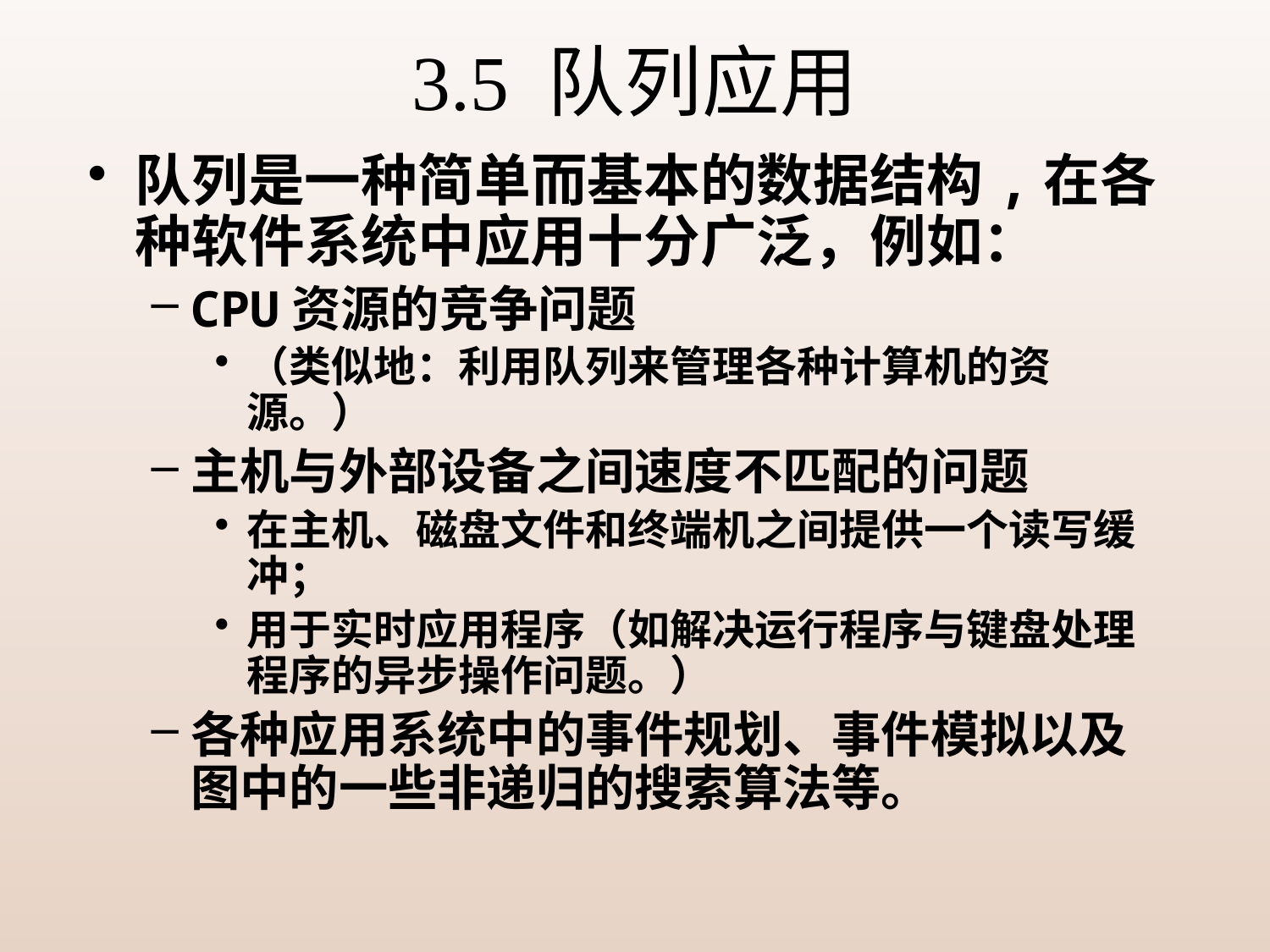

# 3.5 队列应用
队列是一种简单而基本的数据结构,在各种软件系统中应用十分广泛，例如：
CPU资源的竞争问题
（类似地：利用队列来管理各种计算机的资源。）
主机与外部设备之间速度不匹配的问题
在主机、磁盘文件和终端机之间提供一个读写缓冲；
用于实时应用程序（如解决运行程序与键盘处理程序的异步操作问题。）
各种应用系统中的事件规划、事件模拟以及图中的一些非递归的搜索算法等。